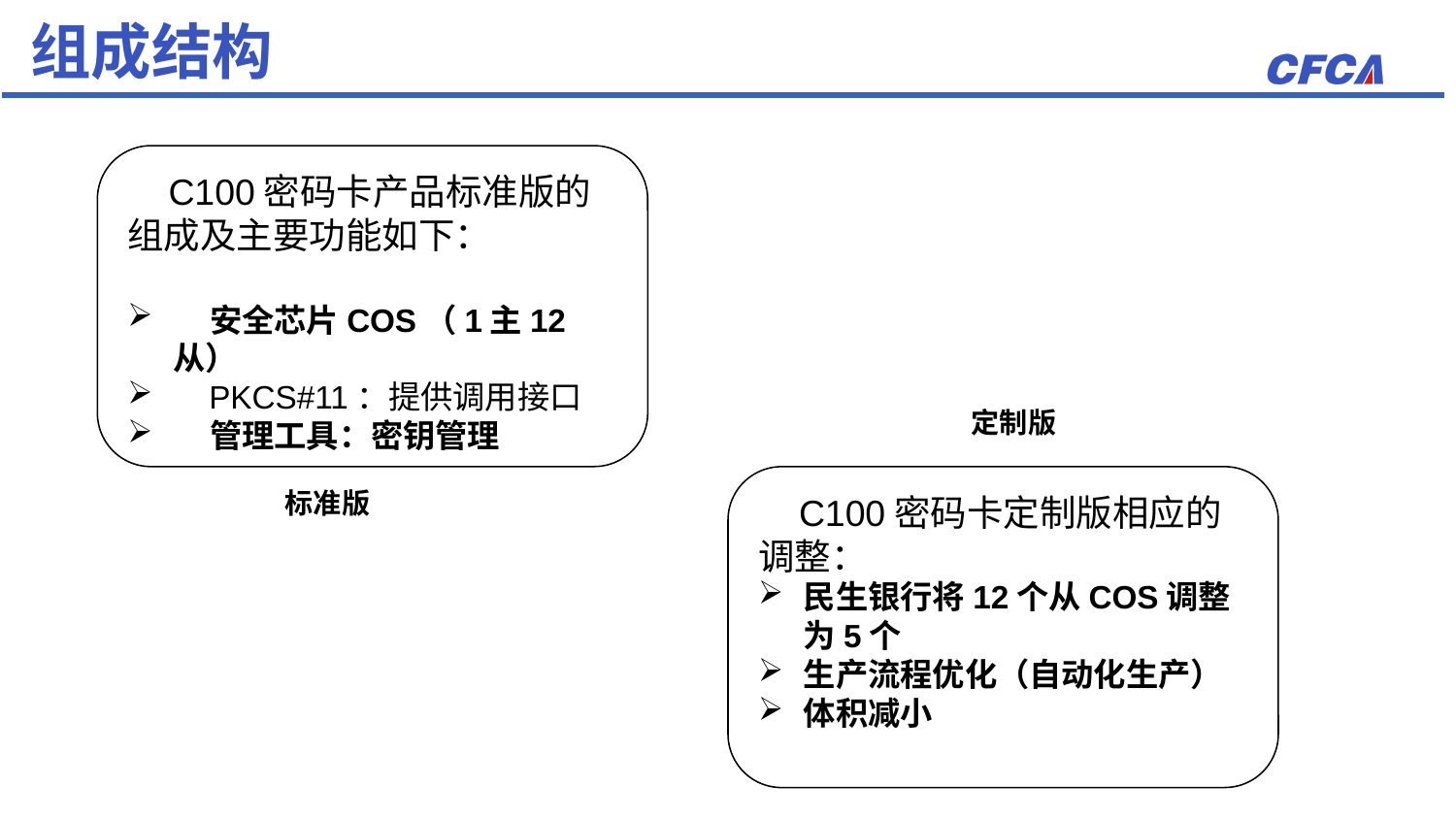

组成结构

    C100密码卡产品标准版的组成及主要功能如下：

    安全芯片COS（1主12从）
    PKCS#11：提供调用接口
    管理工具：密钥管理
定制版
    C100密码卡定制版相应的调整：
民生银行将12个从COS调整为5个
生产流程优化（自动化生产）
体积减小
标准版